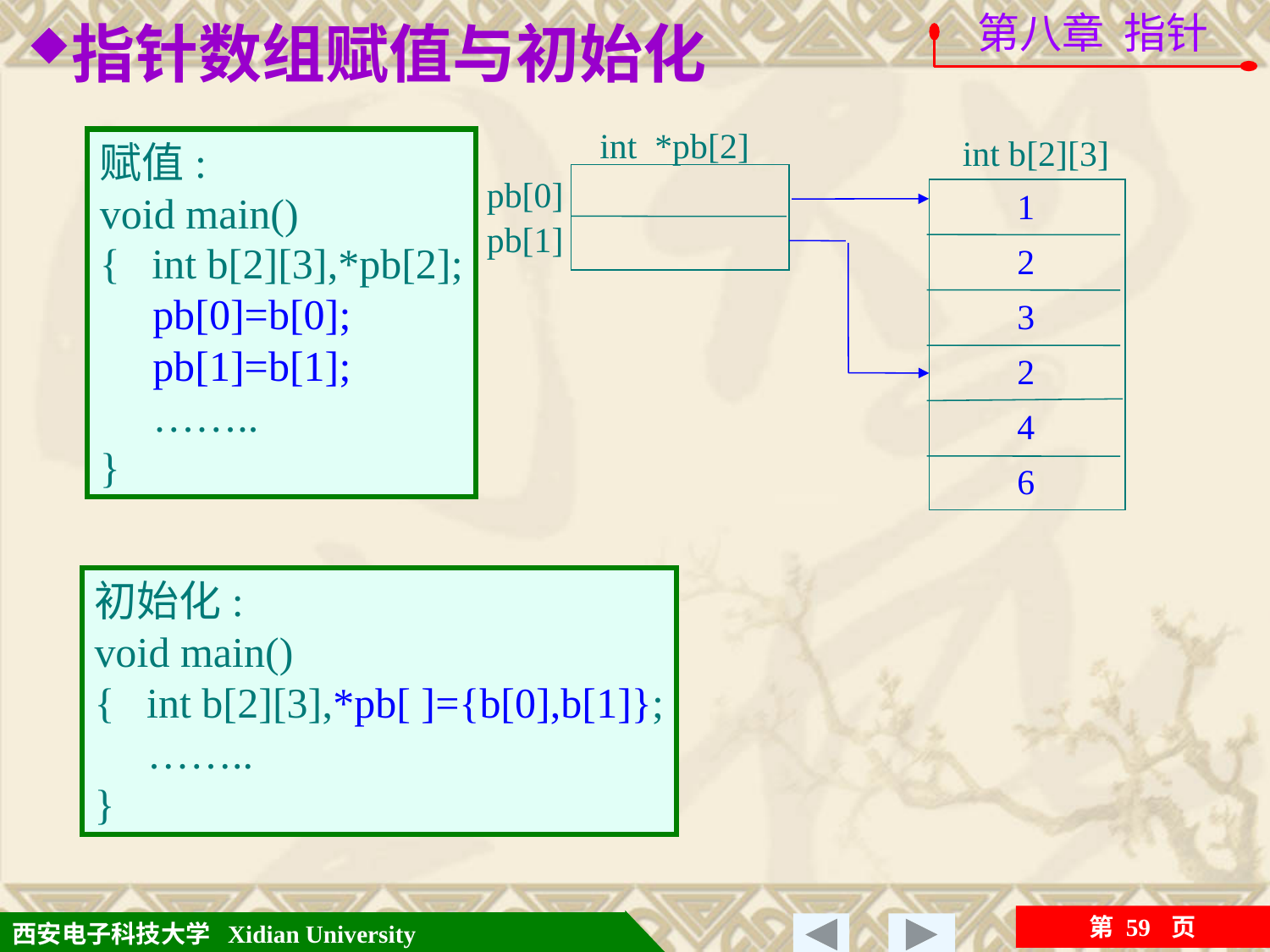

第八章  指针

指针数组赋值与初始化
int  *pb[2]

pb[0]
pb[1]

int b[2][3]

1
2
3
2
4
6

赋值:
void main()
{   int b[2][3],*pb[2];
     pb[0]=b[0];
     pb[1]=b[1];
     ……..
}
初始化:
void main()
{   int b[2][3],*pb[ ]={b[0],b[1]};
     ……..
}